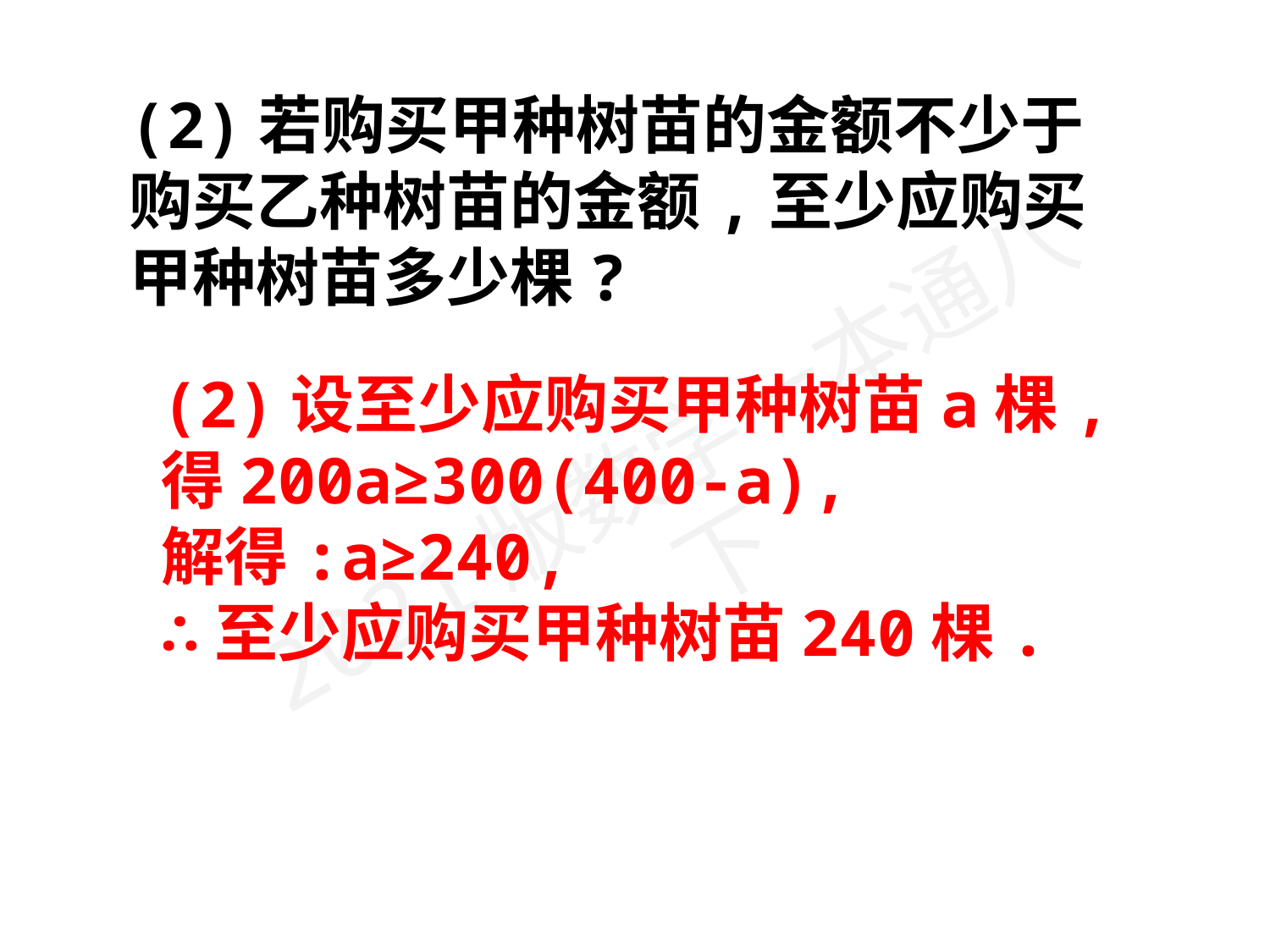

(2)若购买甲种树苗的金额不少于购买乙种树苗的金额,至少应购买甲种树苗多少棵?
(2)设至少应购买甲种树苗a棵,
得200a≥300(400-a),
解得:a≥240,
∴至少应购买甲种树苗240棵.